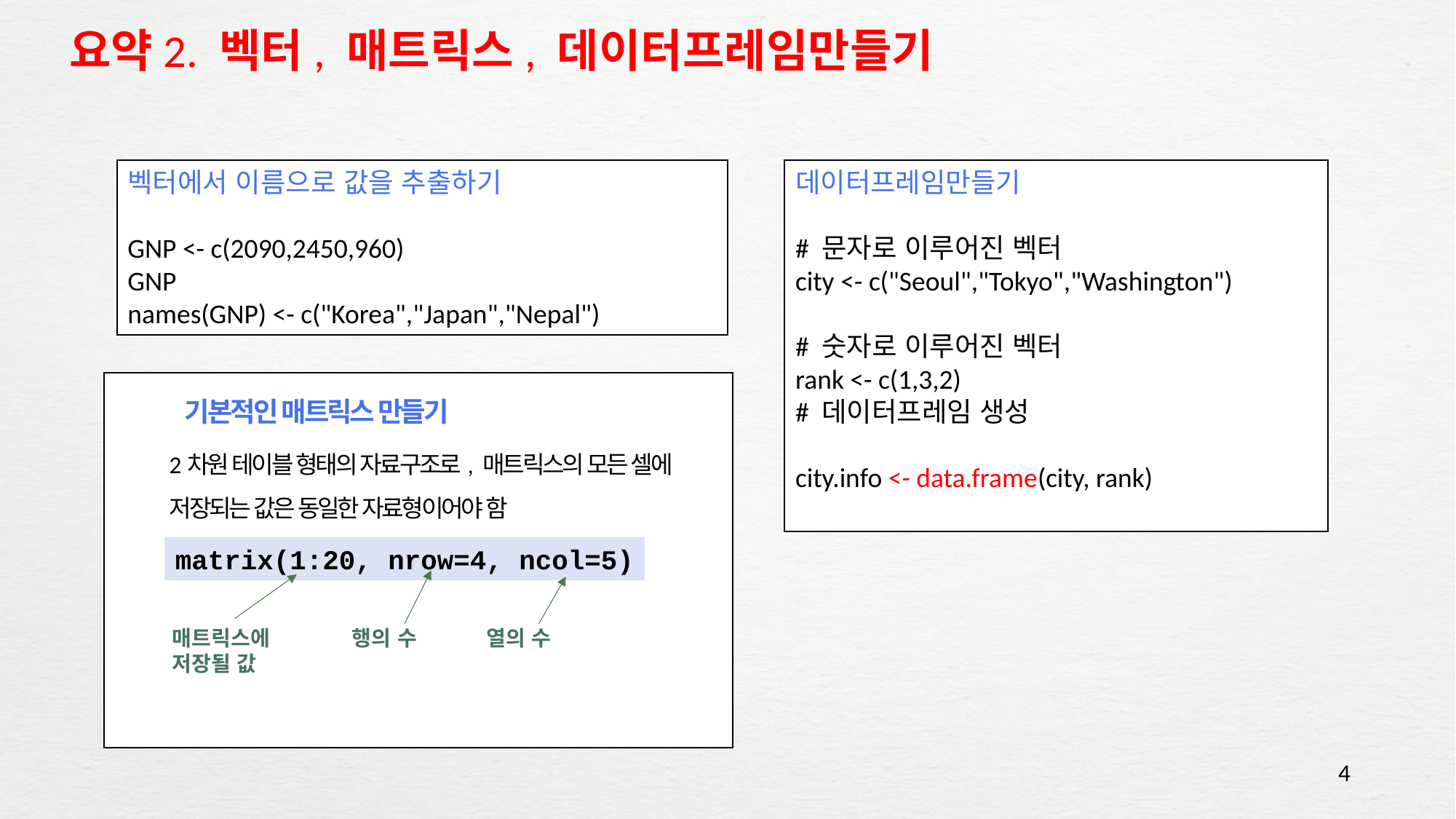

# 요약2. 벡터, 매트릭스, 데이터프레임만들기
데이터프레임만들기

# 문자로 이루어진 벡터
city <- c("Seoul","Tokyo","Washington")
# 숫자로 이루어진 벡터
rank <- c(1,3,2)
# 데이터프레임 생성
city.info <- data.frame(city, rank)
벡터에서 이름으로 값을 추출하기

GNP <- c(2090,2450,960)
GNP
names(GNP) <- c("Korea","Japan","Nepal")
           기본적인 매트릭스 만들기
2차원 테이블 형태의 자료구조로, 매트릭스의 모든 셀에 저장되는 값은 동일한 자료형이어야 함

matrix(1:20, nrow=4, ncol=5)
행의 수
열의 수
매트릭스에
저장될 값
4